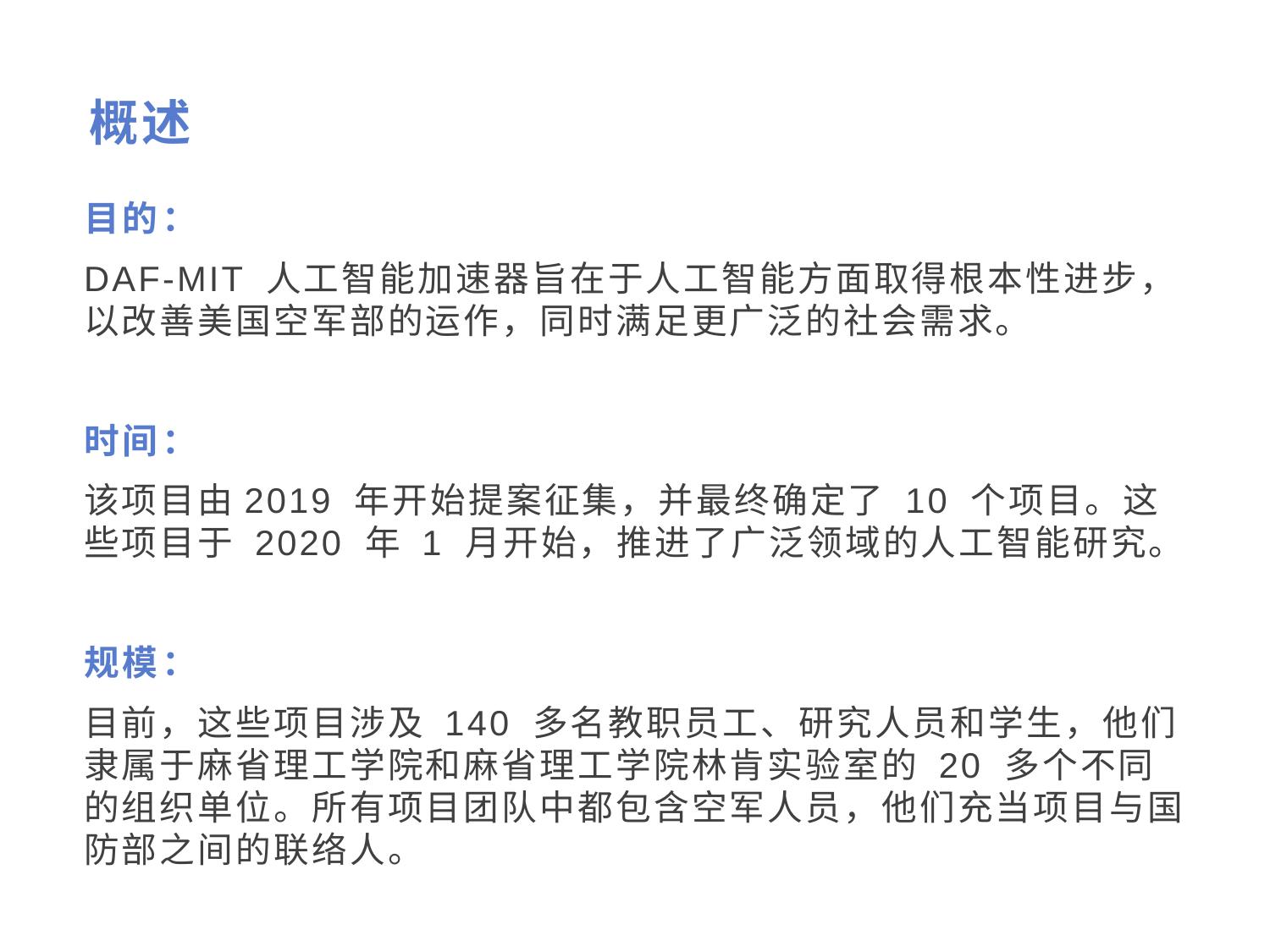

# 概述
目的：
DAF-MIT 人工智能加速器旨在于人工智能方面取得根本性进步，以改善美国空军部的运作，同时满足更广泛的社会需求。

时间：
该项目由2019 年开始提案征集，并最终确定了 10 个项目。这些项目于 2020 年 1 月开始，推进了广泛领域的人工智能研究。

规模：
目前，这些项目涉及 140 多名教职员工、研究人员和学生，他们隶属于麻省理工学院和麻省理工学院林肯实验室的 20 多个不同的组织单位。所有项目团队中都包含空军人员，他们充当项目与国防部之间的联络人。